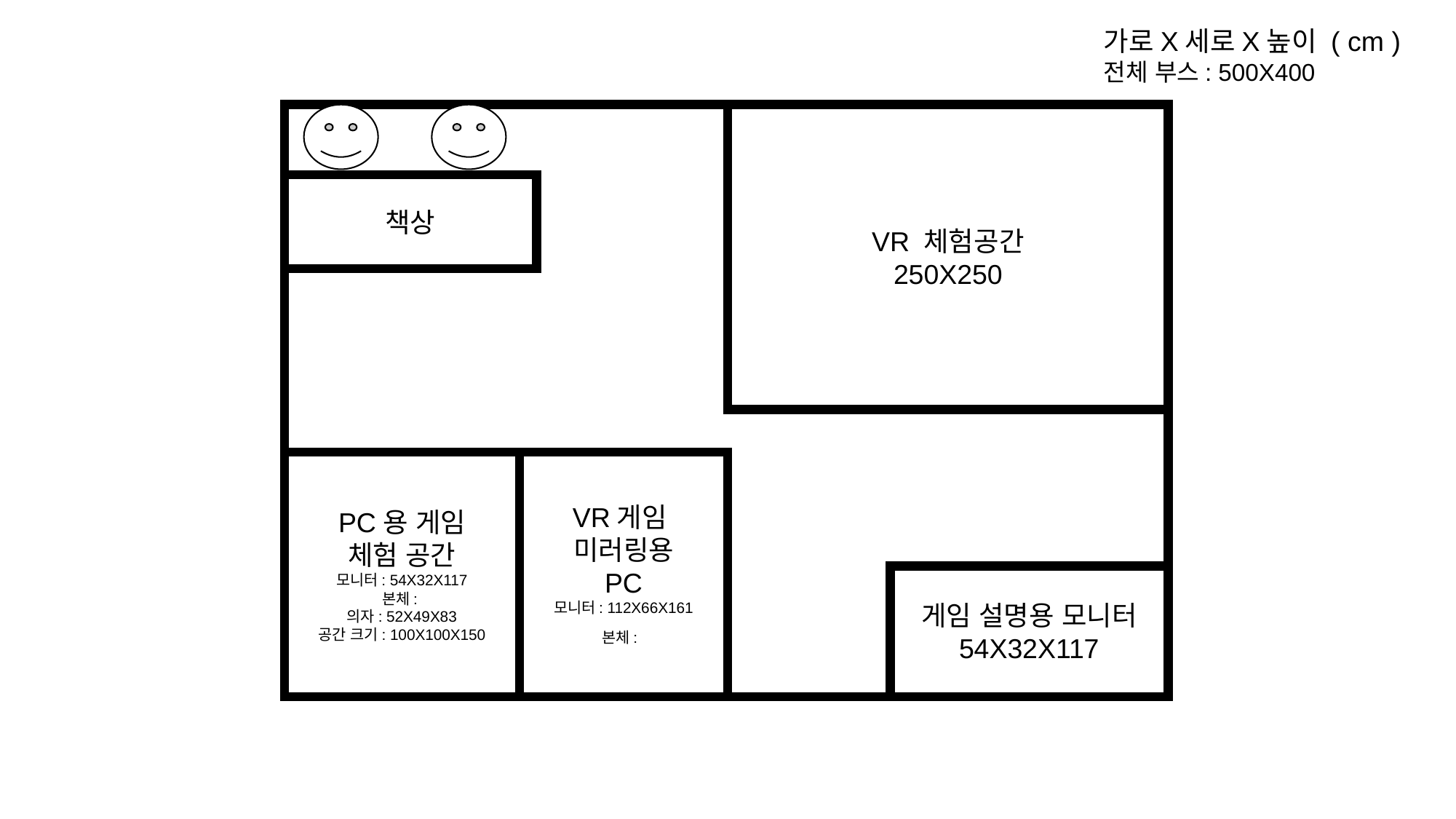

가로X세로X높이 ( cm )
전체 부스: 500X400

VR 체험공간
250X250
책상
PC용 게임
체험 공간
모니터: 54X32X117
본체:
의자: 52X49X83
공간 크기: 100X100X150
VR게임
미러링용
PC
모니터: 112X66X161
본체:
게임 설명용 모니터
54X32X117